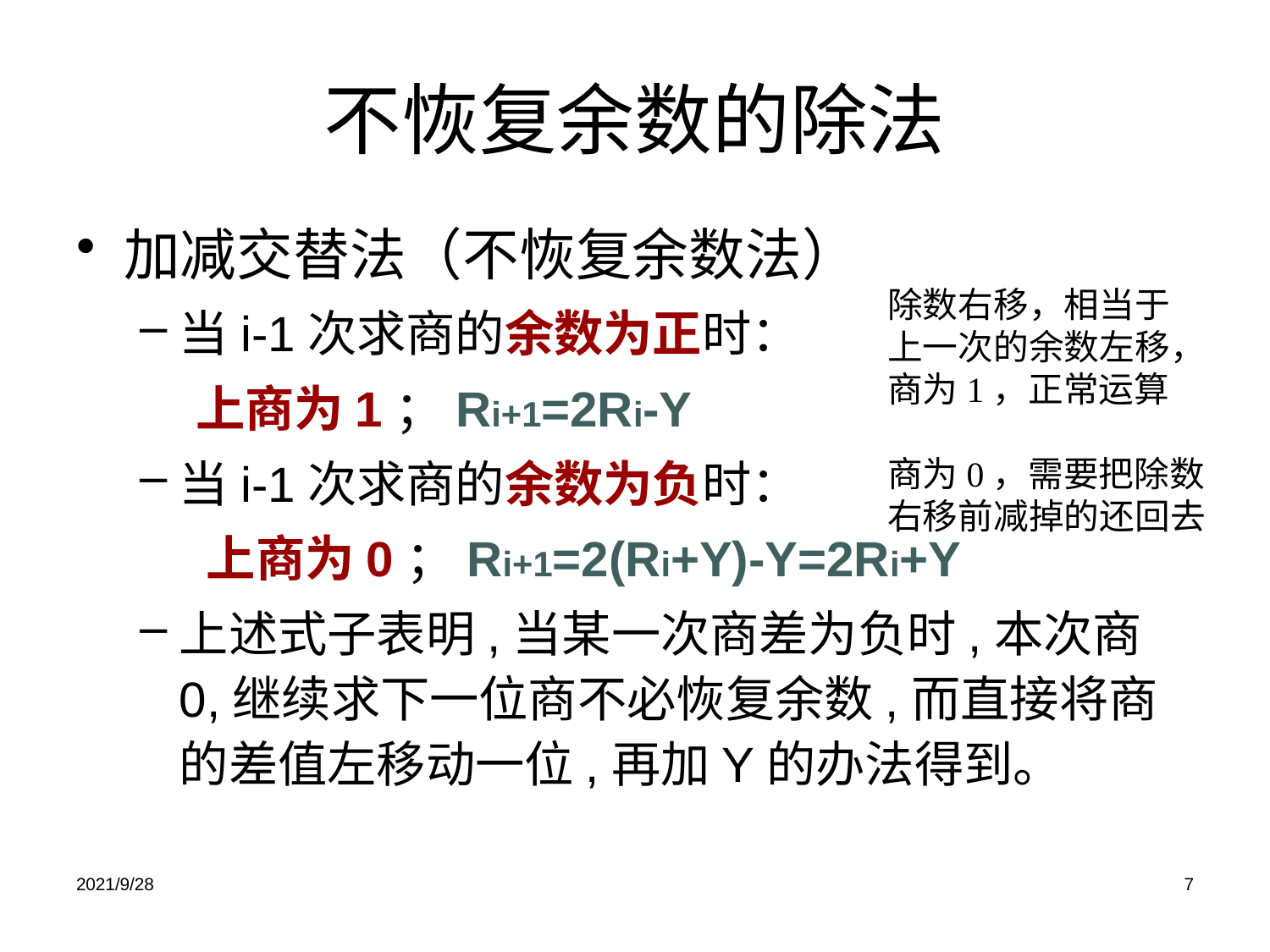

# 不恢复余数的除法
加减交替法（不恢复余数法）
当i-1次求商的余数为正时：
    上商为1；Ri+1=2Ri-Y
当i-1次求商的余数为负时：
     上商为0；Ri+1=2(Ri+Y)-Y=2Ri+Y
上述式子表明,当某一次商差为负时,本次商0,继续求下一位商不必恢复余数,而直接将商的差值左移动一位,再加Y的办法得到。
除数右移，相当于
上一次的余数左移，
商为1，正常运算

商为0，需要把除数右移前减掉的还回去
2021/9/28
7